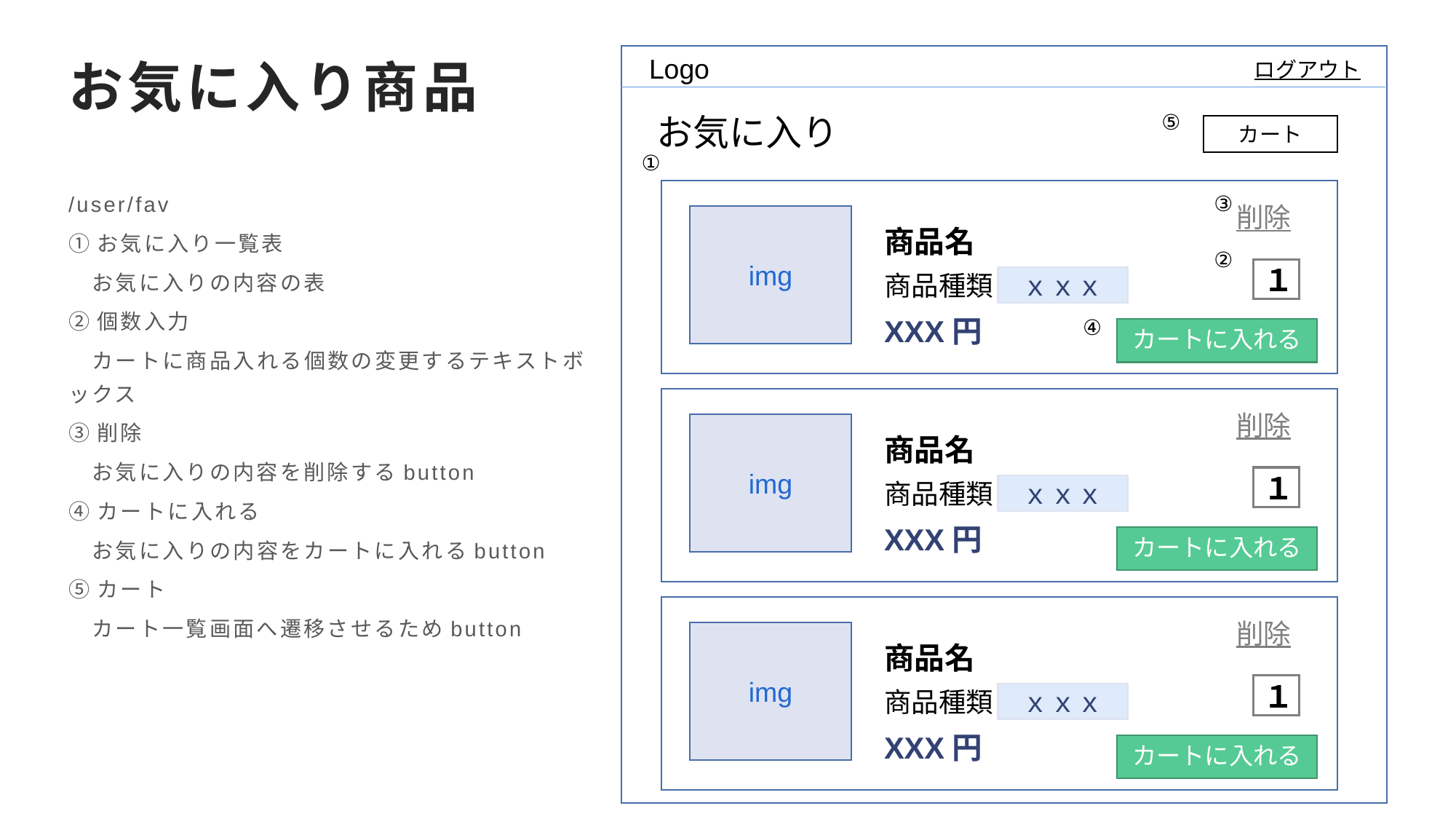

# お気に入り商品

Logo
ログアウト
⑤
お気に入り
カート
①
/user/fav
①お気に入り一覧表
　お気に入りの内容の表
②個数入力
　カートに商品入れる個数の変更するテキストボックス
③削除
　お気に入りの内容を削除するbutton
④カートに入れる
　お気に入りの内容をカートに入れるbutton
⑤カート
　カート一覧画面へ遷移させるためbutton

削除
img
商品名
商品種類
XXX円
１
ｘｘｘ
カートに入れる
③
②
④

削除
img
商品名
商品種類
XXX円
１
ｘｘｘ
カートに入れる

削除
img
商品名
商品種類
XXX円
１
ｘｘｘ
カートに入れる